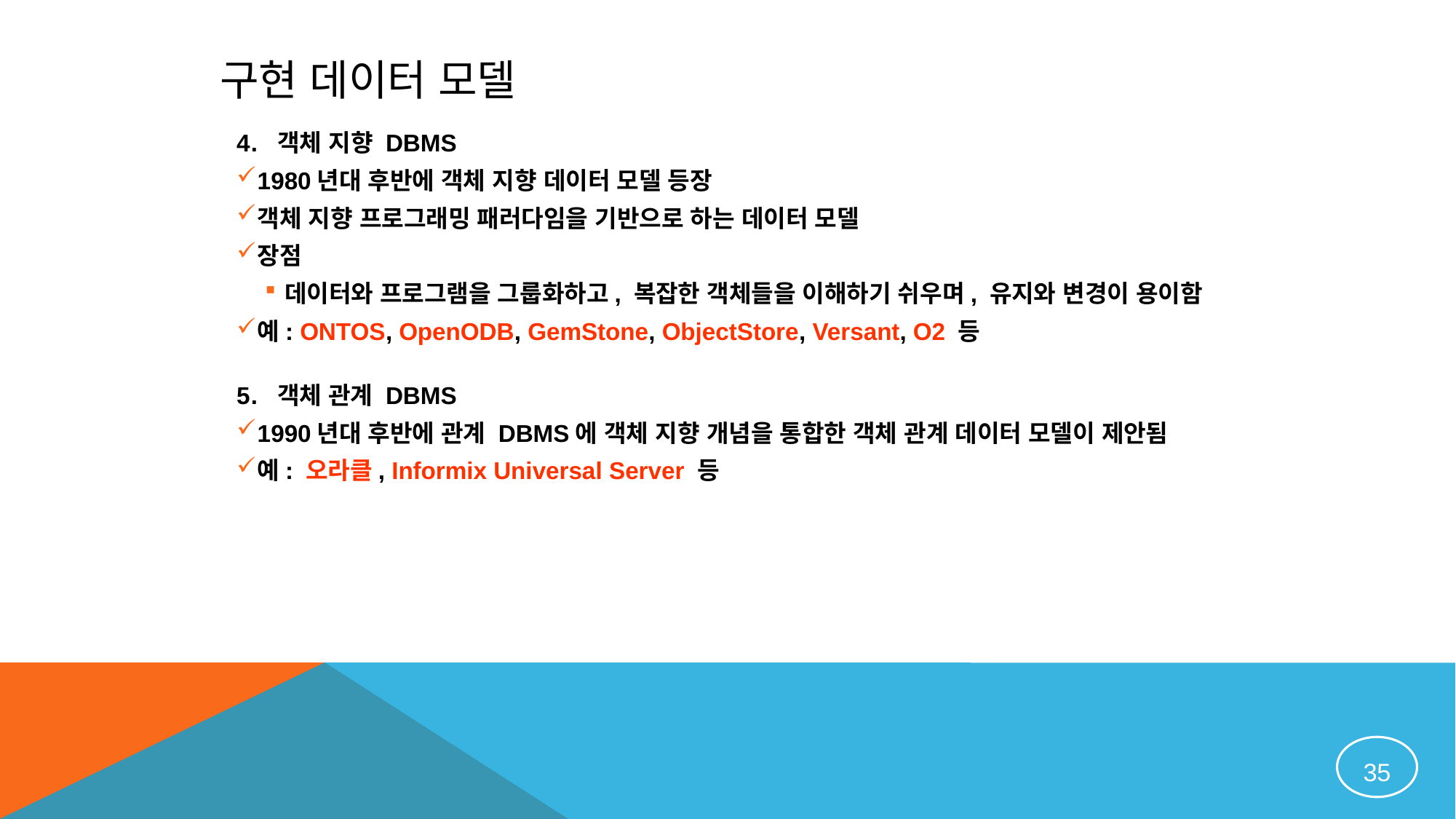

구현 데이터 모델
객체 지향 DBMS
1980년대 후반에 객체 지향 데이터 모델 등장
객체 지향 프로그래밍 패러다임을 기반으로 하는 데이터 모델
장점
데이터와 프로그램을 그룹화하고, 복잡한 객체들을 이해하기 쉬우며, 유지와 변경이 용이함
예: ONTOS, OpenODB, GemStone, ObjectStore, Versant, O2 등

객체 관계 DBMS
1990년대 후반에 관계 DBMS에 객체 지향 개념을 통합한 객체 관계 데이터 모델이 제안됨
예: 오라클, Informix Universal Server 등
35